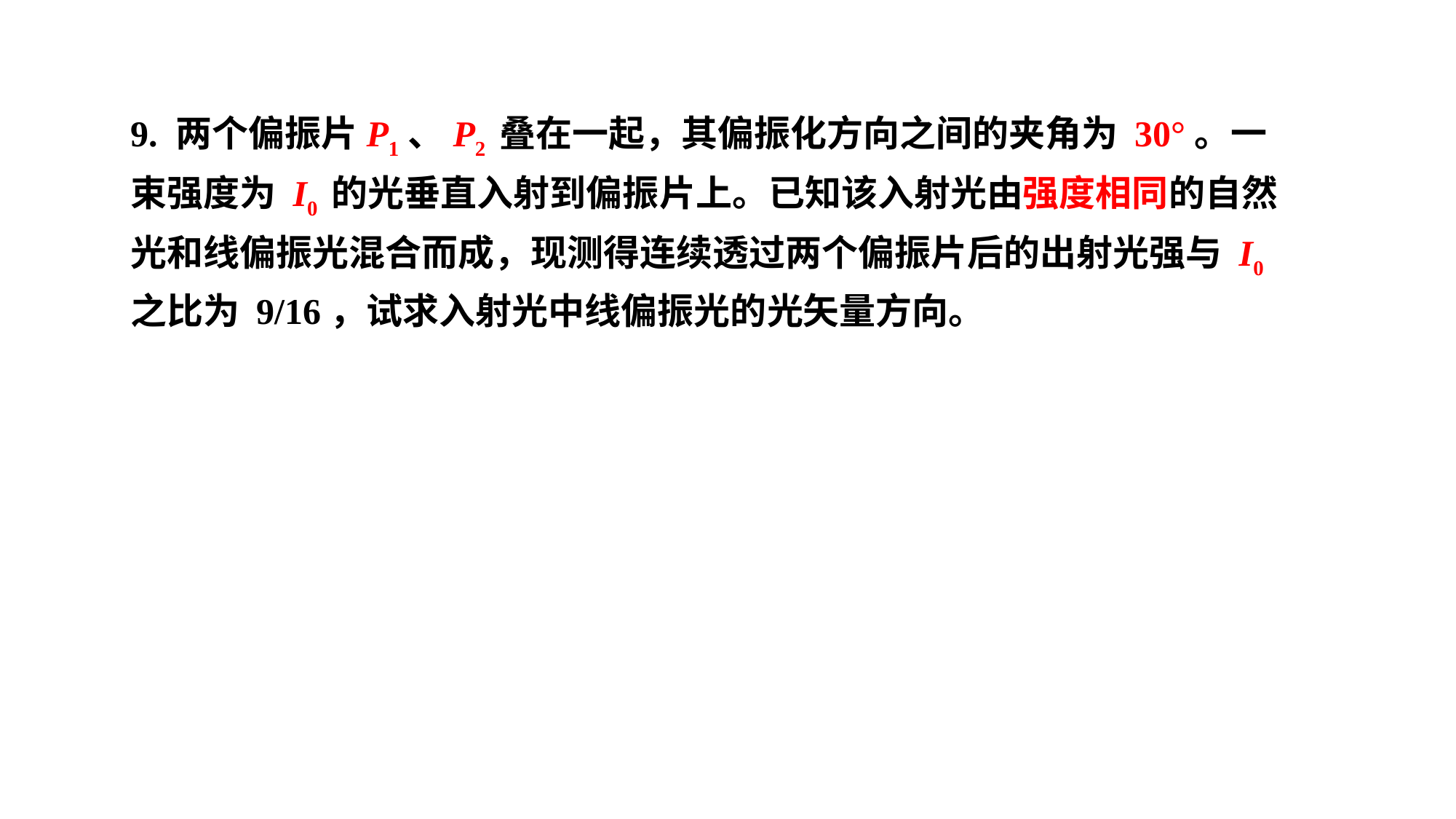

9. 两个偏振片P1、P2 叠在一起，其偏振化方向之间的夹角为 30°。一束强度为 I0 的光垂直入射到偏振片上。已知该入射光由强度相同的自然光和线偏振光混合而成，现测得连续透过两个偏振片后的出射光强与 I0 之比为 9/16，试求入射光中线偏振光的光矢量方向。